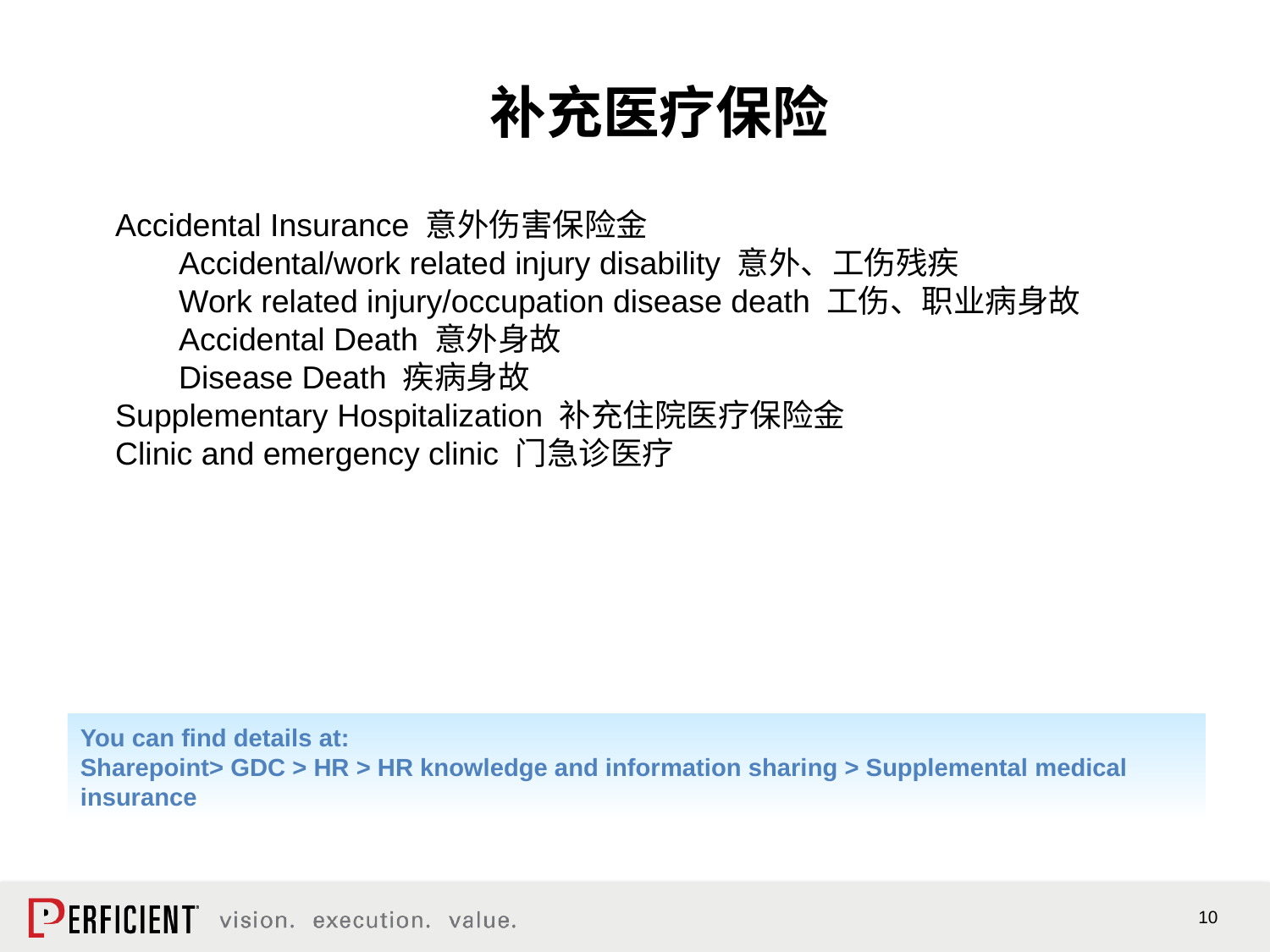

补充医疗保险
Accidental Insurance 意外伤害保险金
Accidental/work related injury disability 意外、工伤残疾
Work related injury/occupation disease death 工伤、职业病身故
Accidental Death 意外身故
Disease Death 疾病身故
Supplementary Hospitalization 补充住院医疗保险金
Clinic and emergency clinic 门急诊医疗

You can find details at:
Sharepoint> GDC > HR > HR knowledge and information sharing > Supplemental medical insurance